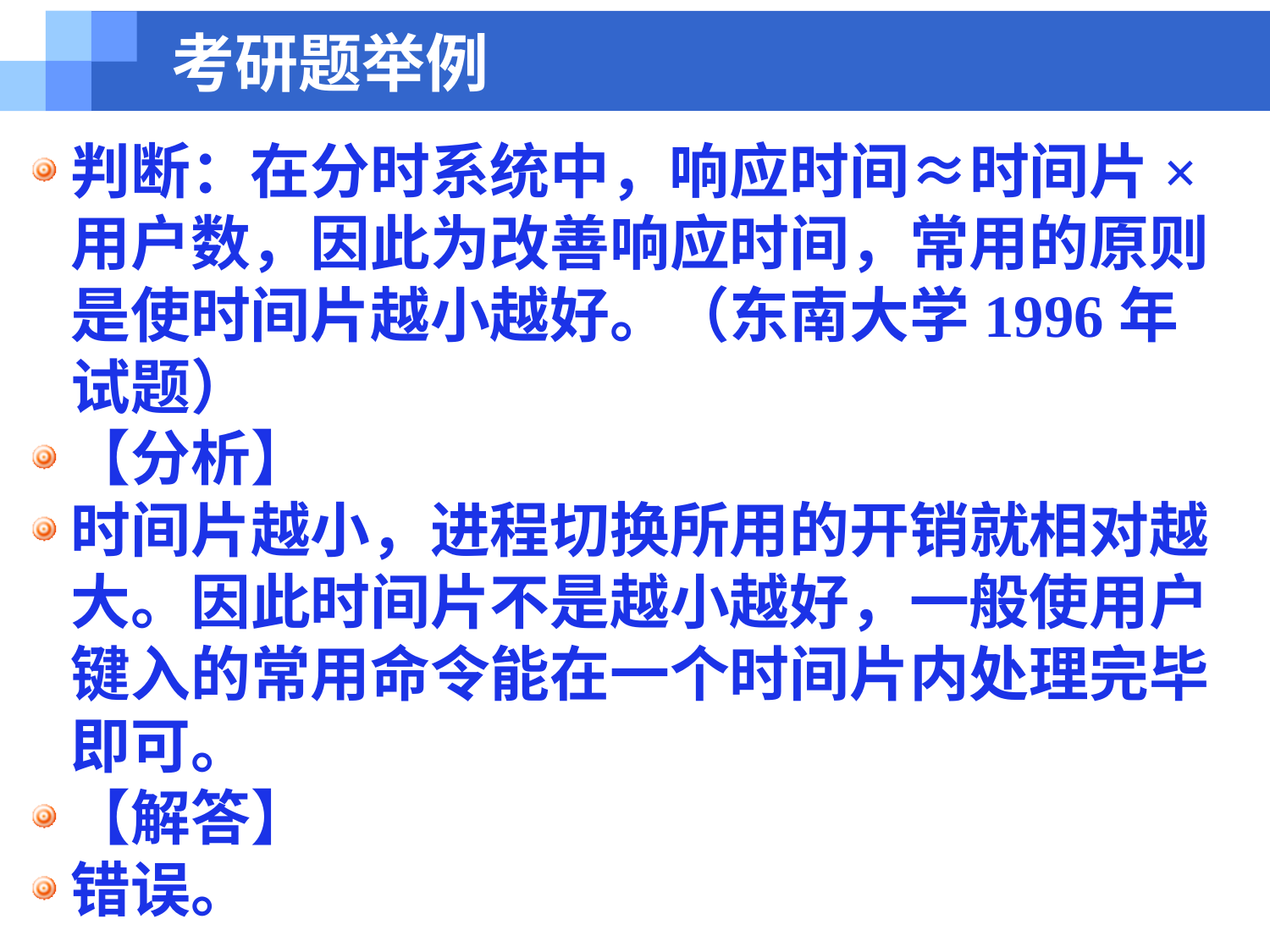

# 考研题举例
判断：在分时系统中，响应时间≈时间片×用户数，因此为改善响应时间，常用的原则是使时间片越小越好。（东南大学1996年试题）
【分析】
时间片越小，进程切换所用的开销就相对越大。因此时间片不是越小越好，一般使用户键入的常用命令能在一个时间片内处理完毕即可。
【解答】
错误。